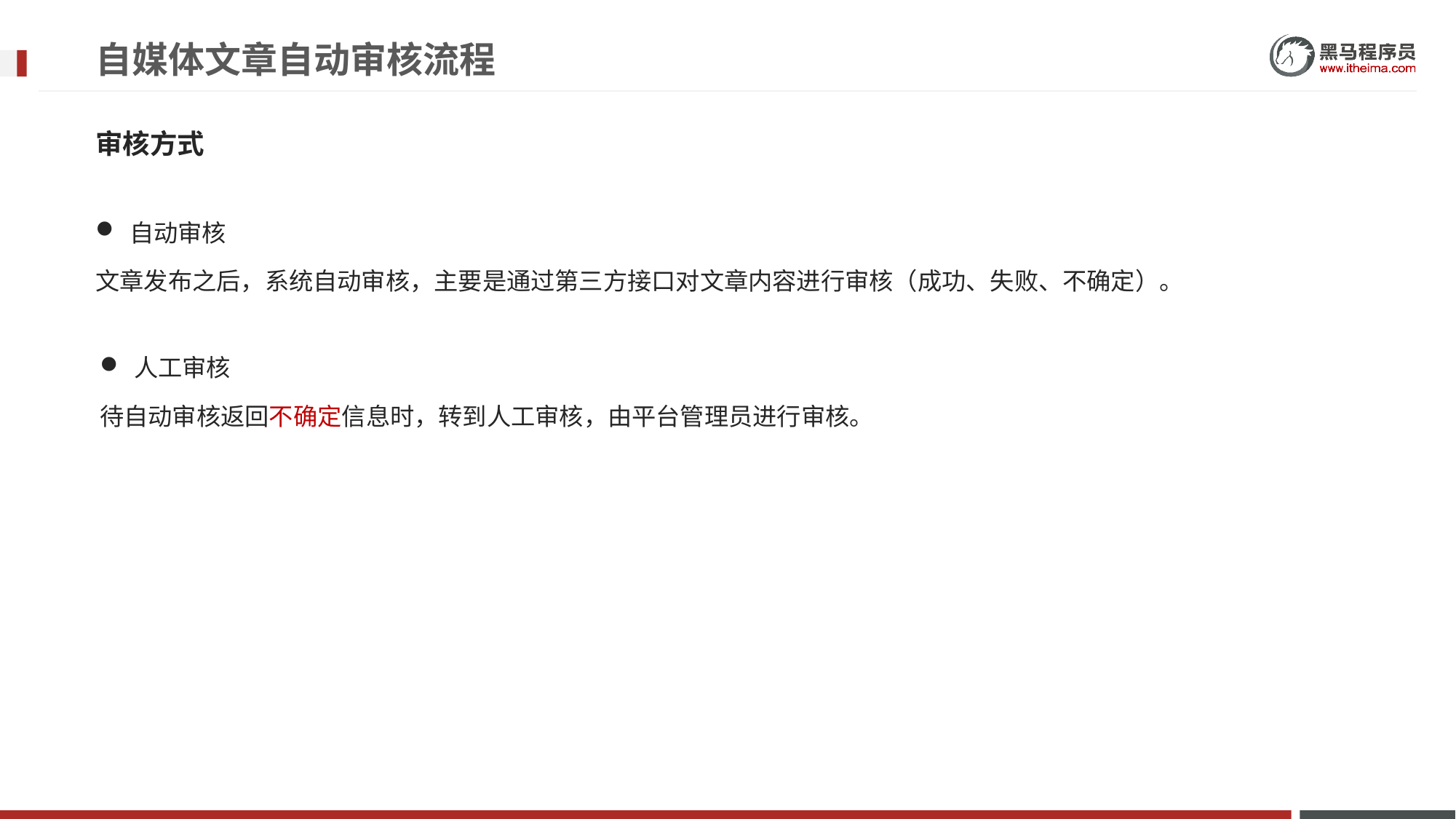

# 自媒体文章自动审核流程
审核方式
自动审核
文章发布之后，系统自动审核，主要是通过第三方接口对文章内容进行审核（成功、失败、不确定）。
人工审核
待自动审核返回不确定信息时，转到人工审核，由平台管理员进行审核。